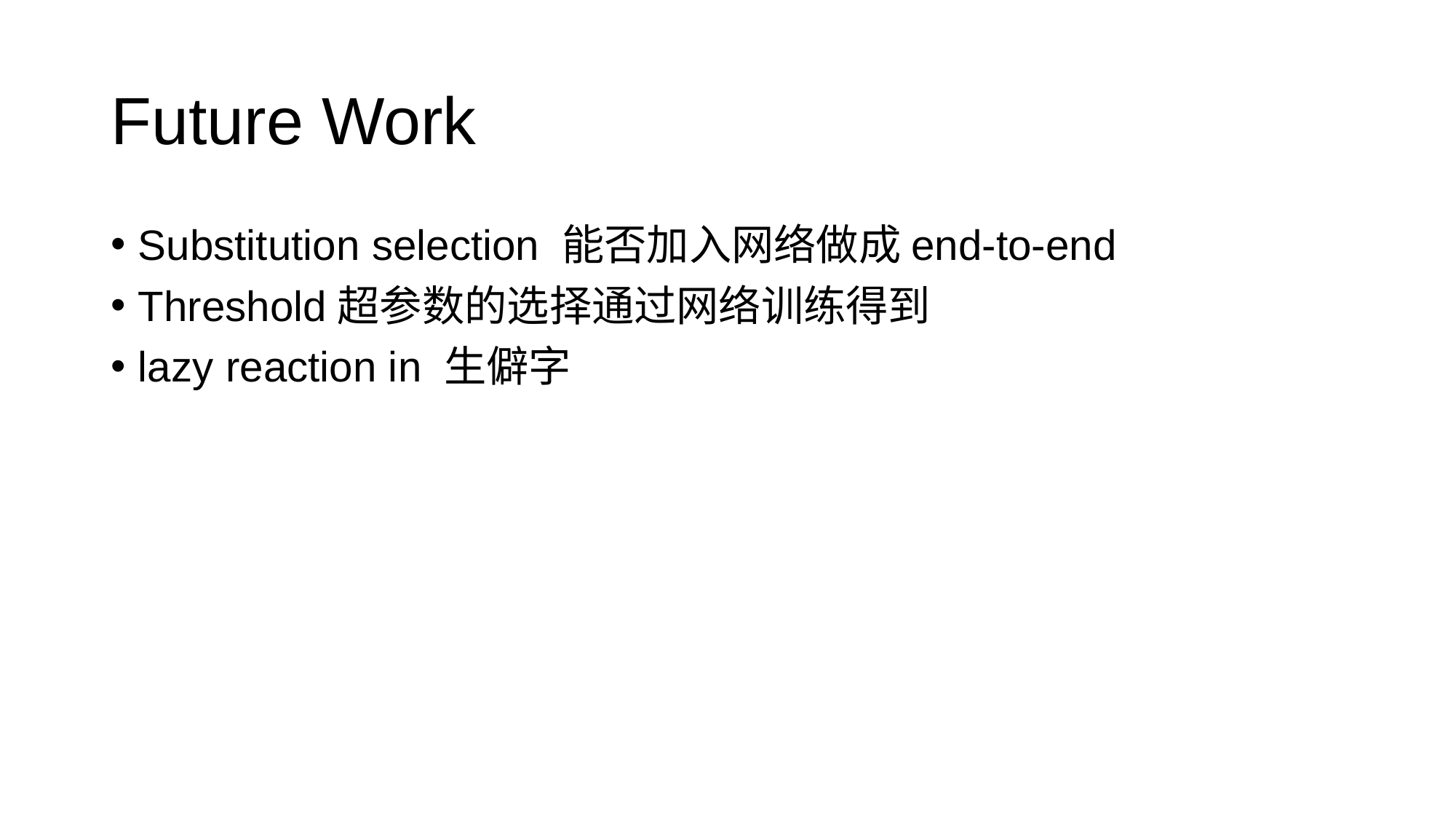

# Future Work
Substitution selection 能否加入网络做成end-to-end
Threshold超参数的选择通过网络训练得到
lazy reaction in 生僻字